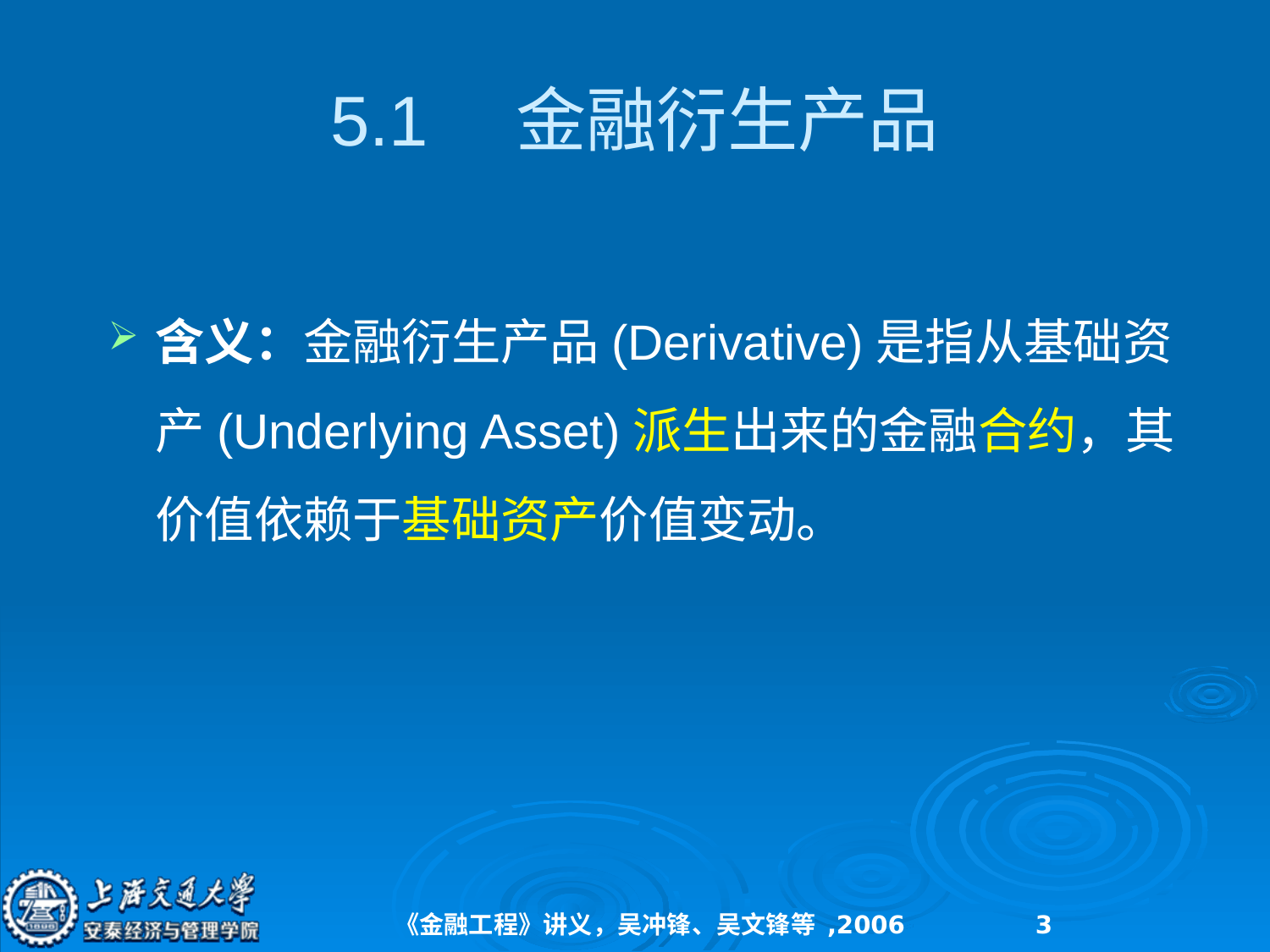

# 5.1　金融衍生产品
含义：金融衍生产品(Derivative)是指从基础资产(Underlying Asset)派生出来的金融合约，其价值依赖于基础资产价值变动。